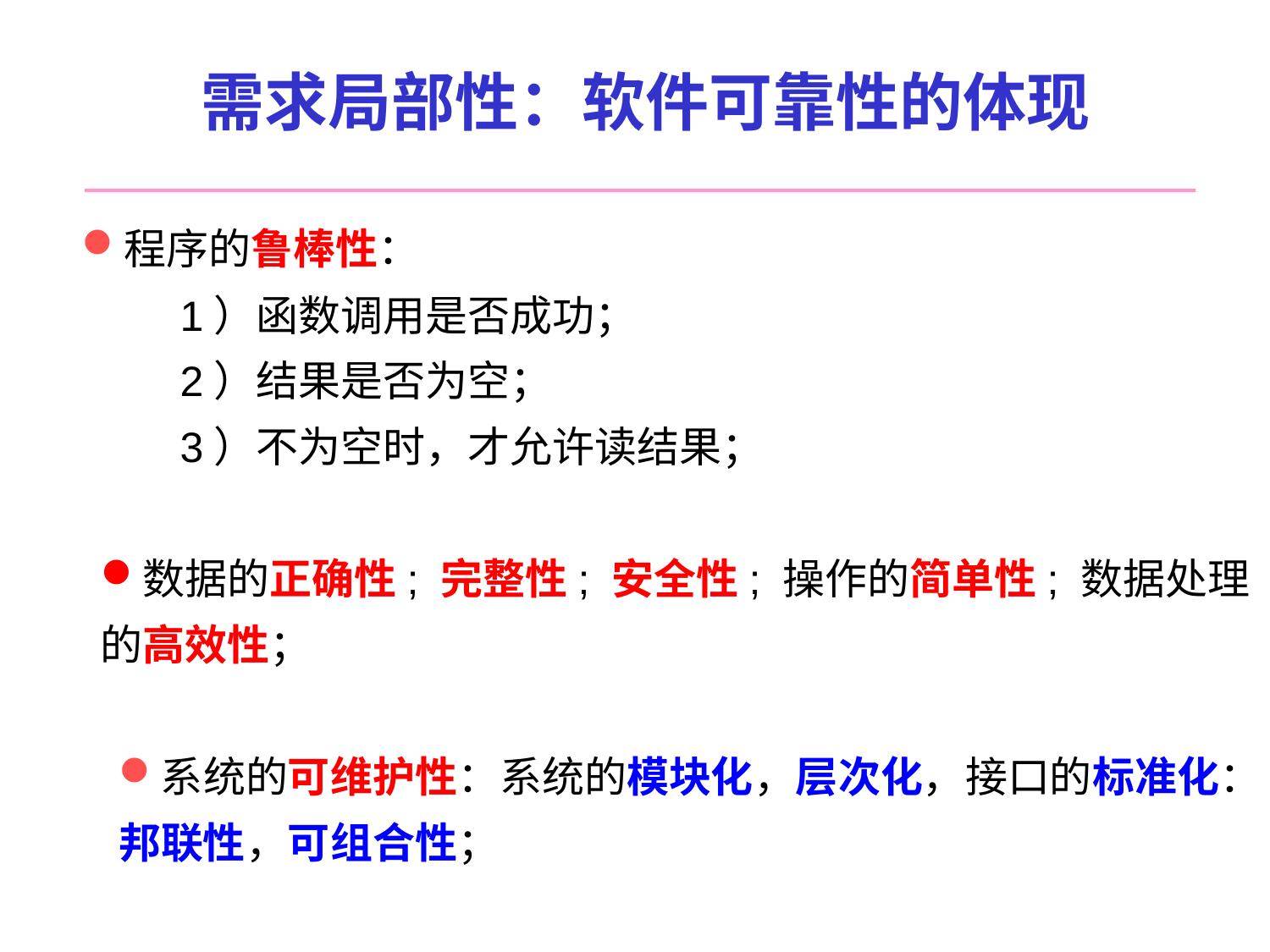

# 需求局部性：软件可靠性的体现
程序的鲁棒性：
1）函数调用是否成功；
2）结果是否为空；
3）不为空时，才允许读结果；

数据的正确性; 完整性; 安全性; 操作的简单性; 数据处理的高效性；

系统的可维护性：系统的模块化，层次化，接口的标准化：邦联性，可组合性；